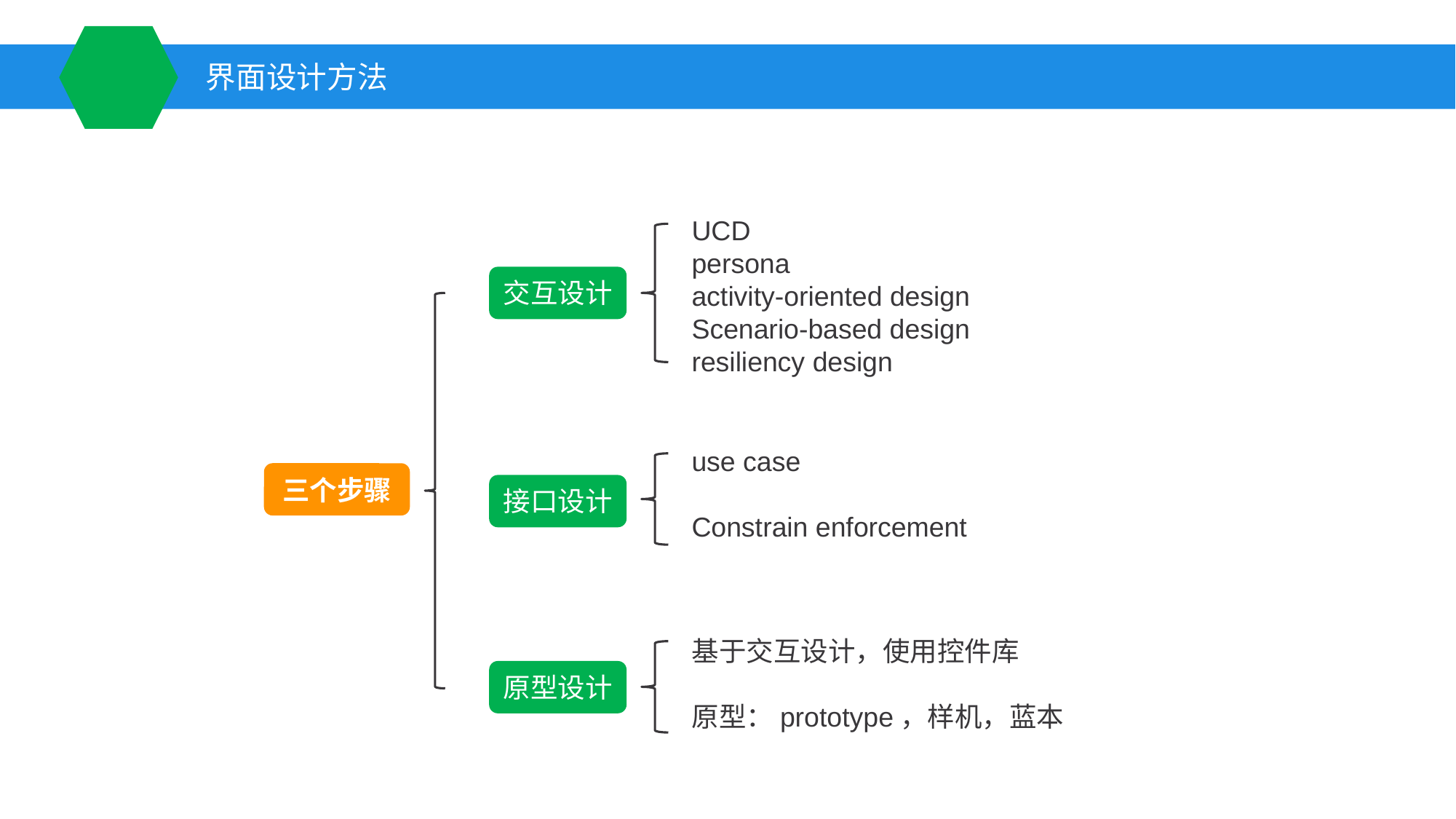

界面设计方法
UCD
persona
activity-oriented design
Scenario-based design
resiliency design

交互设计

use case

Constrain enforcement

三个步骤

接口设计
基于交互设计，使用控件库

原型：prototype，样机，蓝本

原型设计